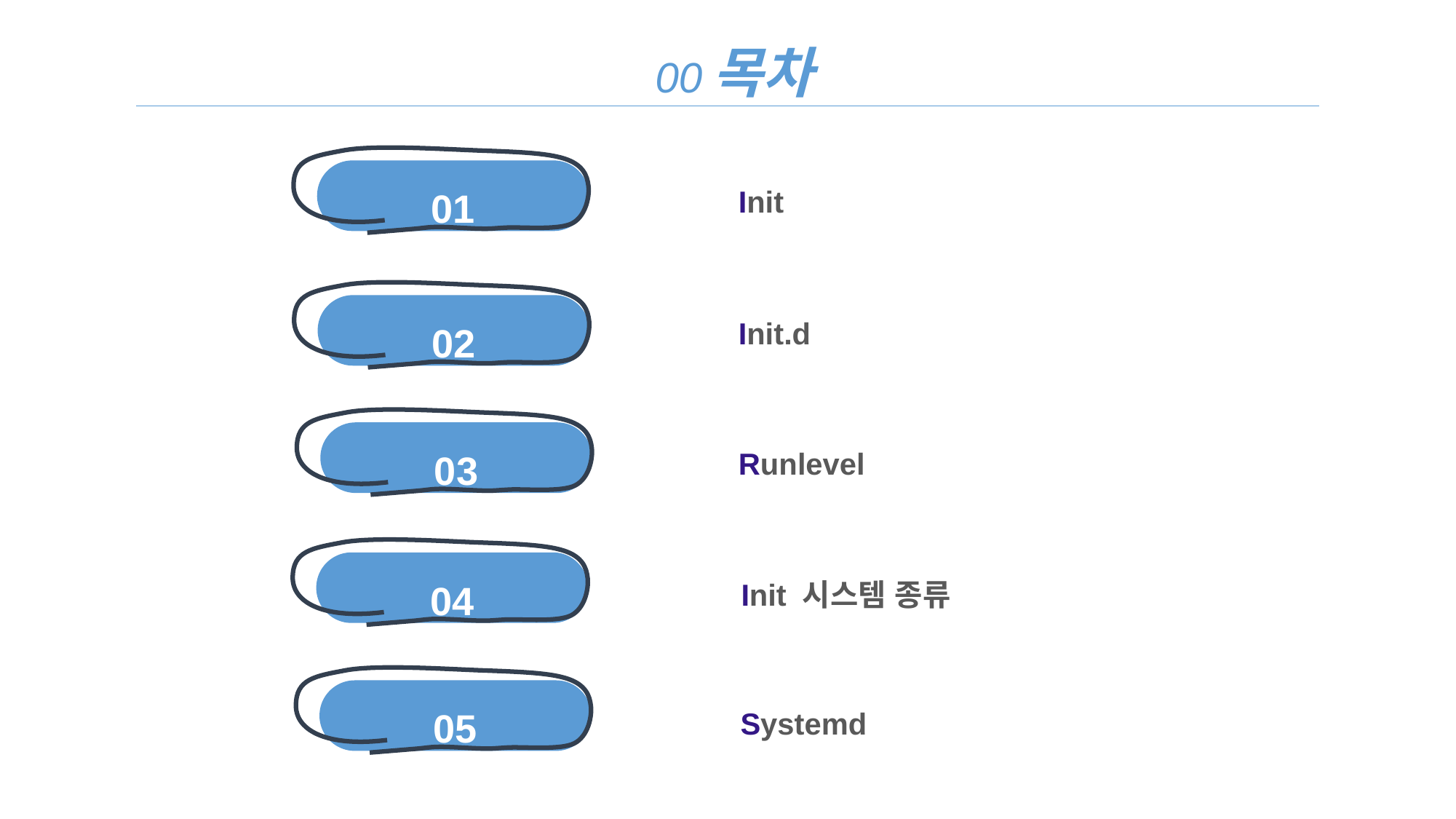

00목차

01
Init

02
Init.d

03
Runlevel

04
Init 시스템 종류

05
Systemd